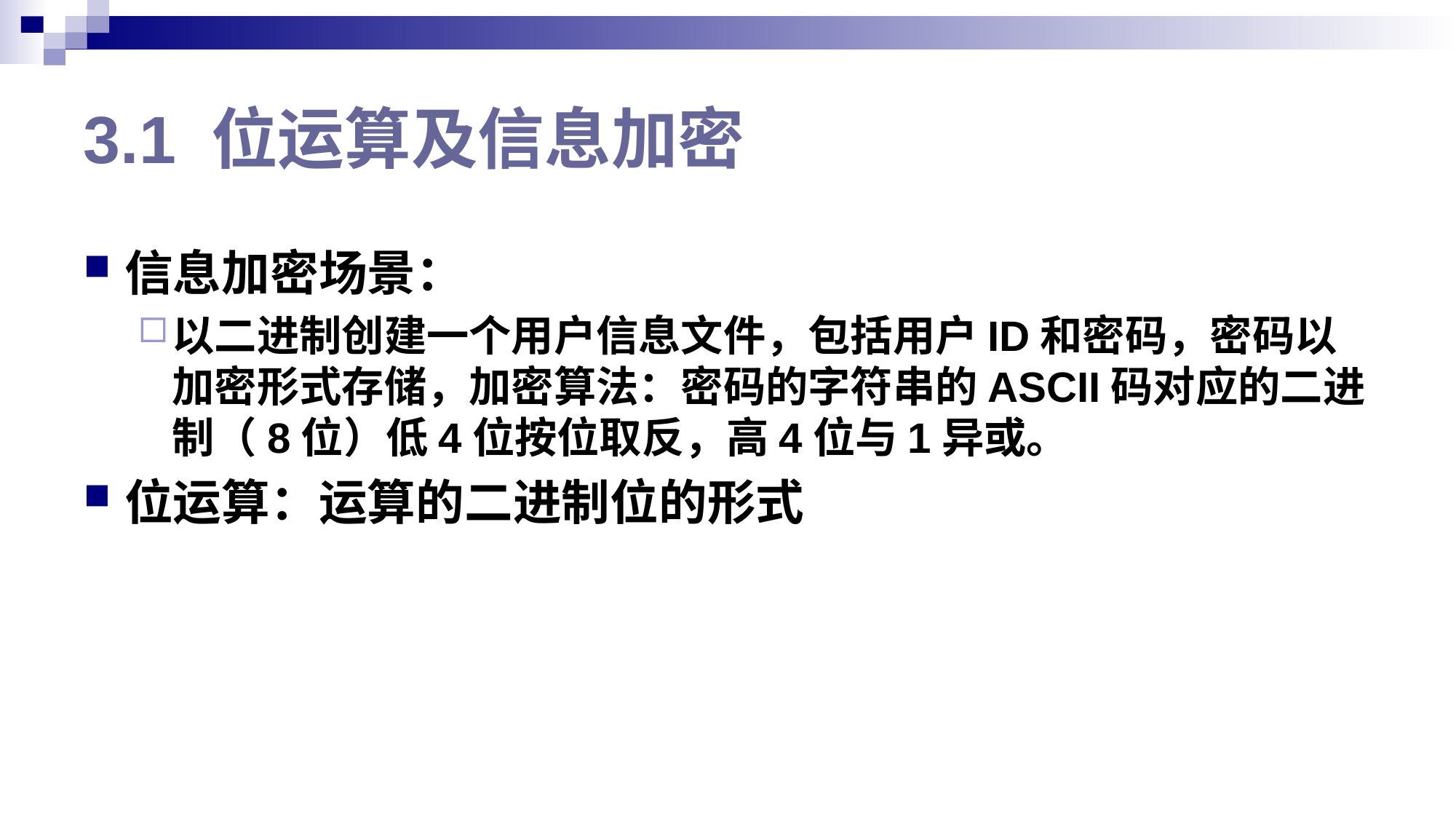

# 3.1 位运算及信息加密
信息加密场景：
以二进制创建一个用户信息文件，包括用户ID和密码，密码以加密形式存储，加密算法：密码的字符串的ASCII码对应的二进制（8位）低4位按位取反，高4位与1异或。
位运算：运算的二进制位的形式